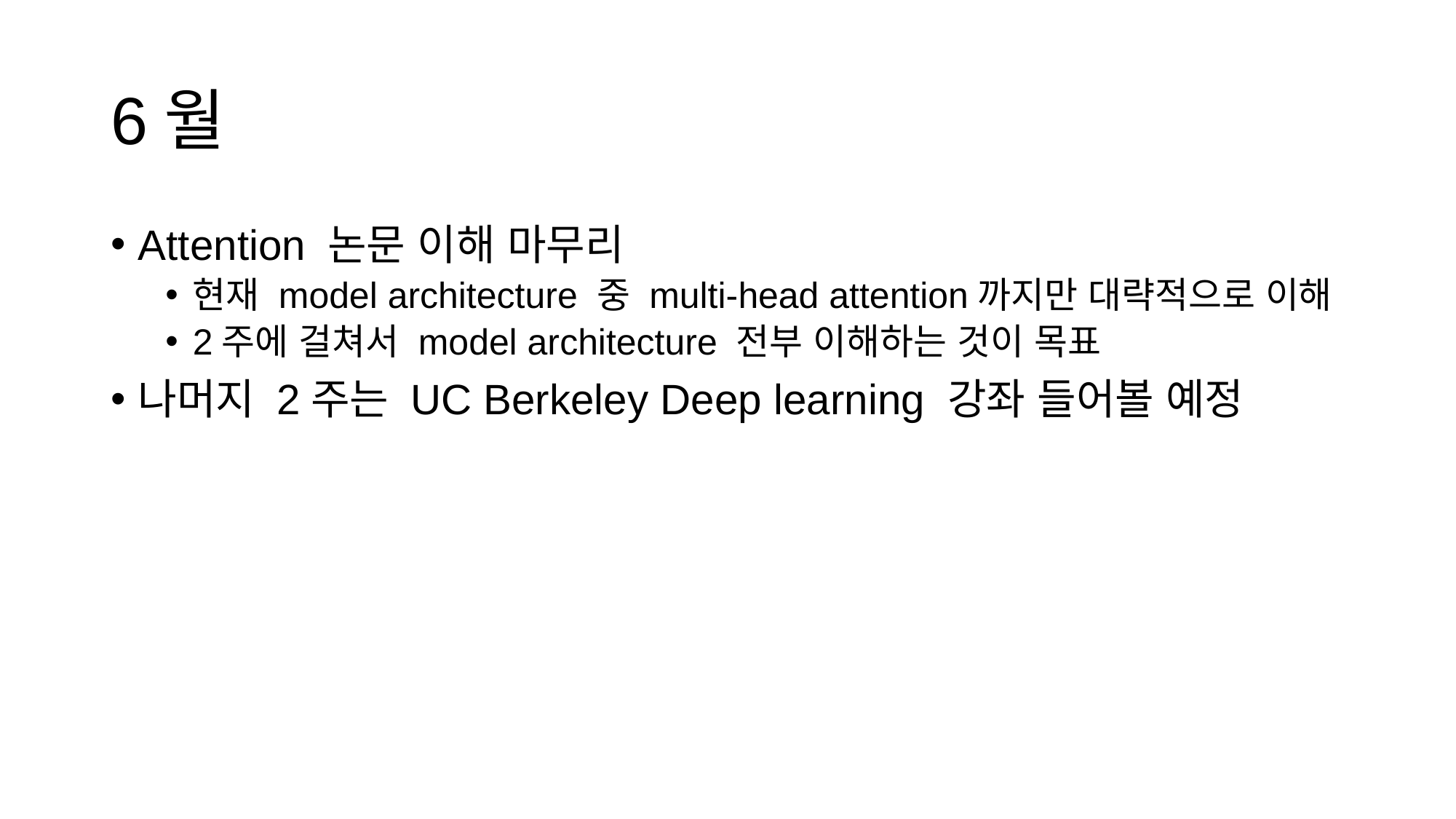

# 6월
Attention 논문 이해 마무리
현재 model architecture 중 multi-head attention까지만 대략적으로 이해
2주에 걸쳐서 model architecture 전부 이해하는 것이 목표
나머지 2주는 UC Berkeley Deep learning 강좌 들어볼 예정